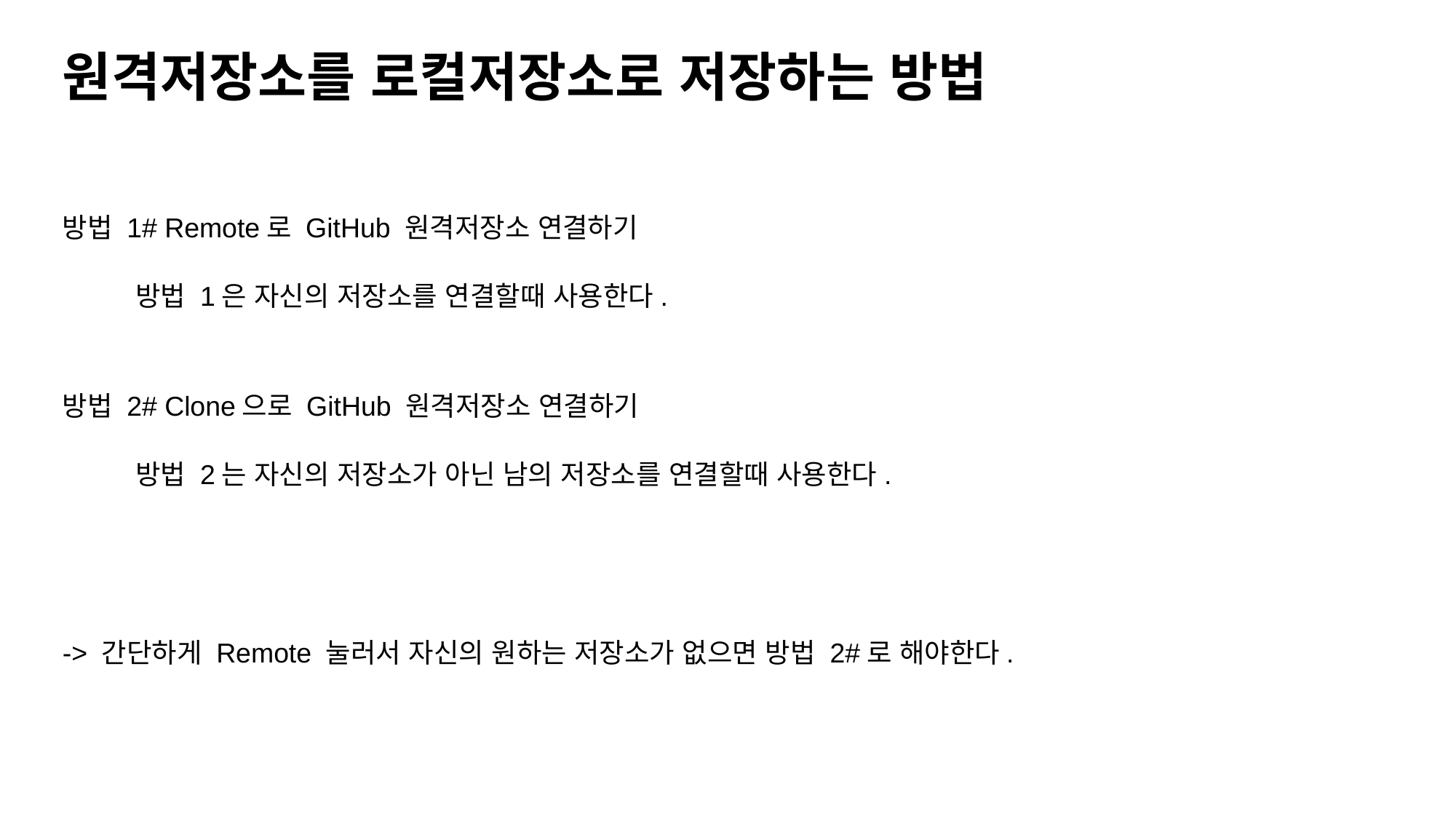

원격저장소를 로컬저장소로 저장하는 방법
방법 1# Remote로 GitHub 원격저장소 연결하기
방법 1은 자신의 저장소를 연결할때 사용한다.
방법 2# Clone으로 GitHub 원격저장소 연결하기
방법 2는 자신의 저장소가 아닌 남의 저장소를 연결할때 사용한다.
-> 간단하게 Remote 눌러서 자신의 원하는 저장소가 없으면 방법 2#로 해야한다.